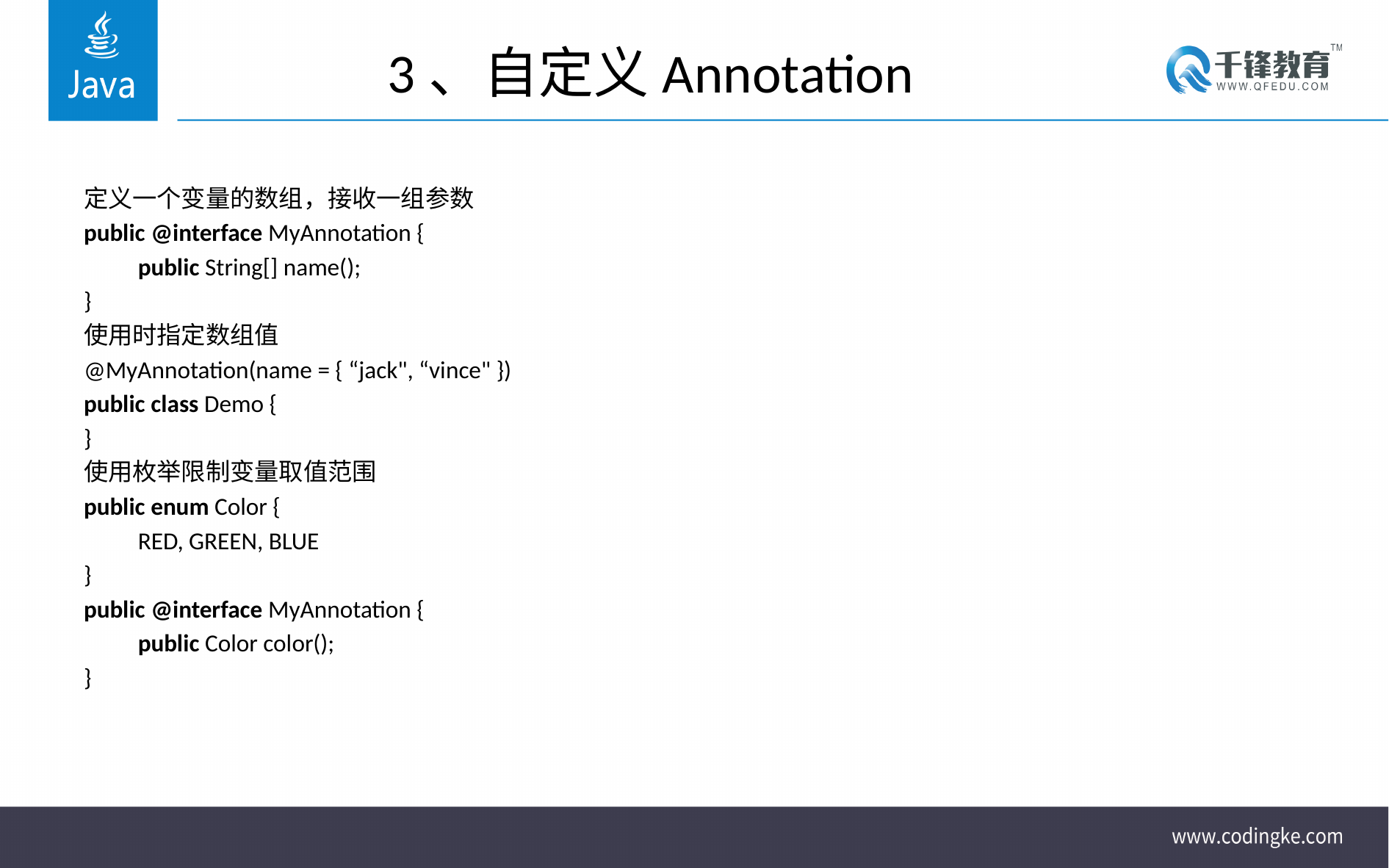

# 3、自定义Annotation
定义一个变量的数组，接收一组参数
public @interface MyAnnotation {
	public String[] name();
}
使用时指定数组值
@MyAnnotation(name = { “jack", “vince" })
public class Demo {
}
使用枚举限制变量取值范围
public enum Color {
	RED, GREEN, BLUE
}
public @interface MyAnnotation {
	public Color color();
}